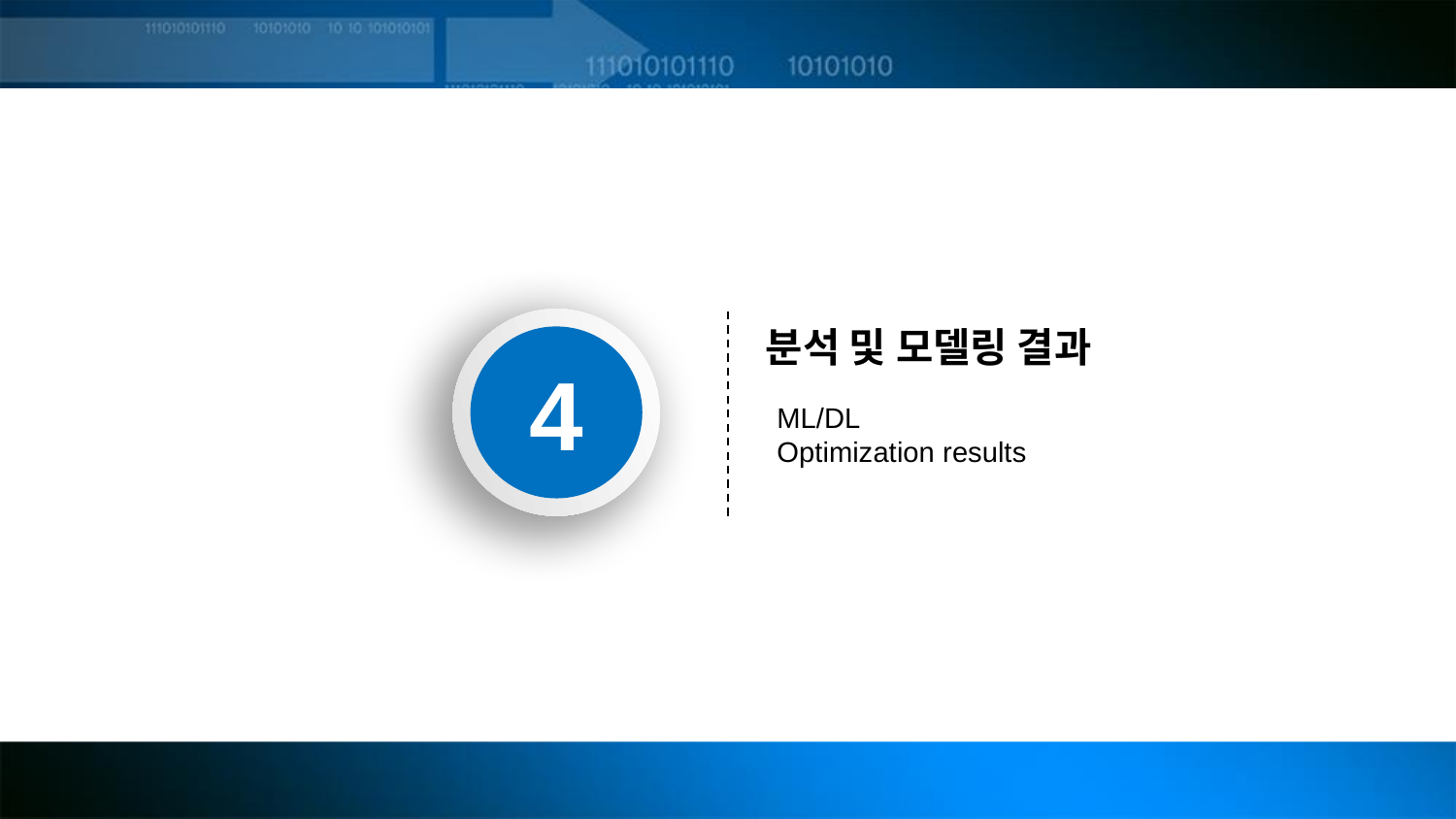

4
분석 및 모델링 결과
ML/DL
Optimization results